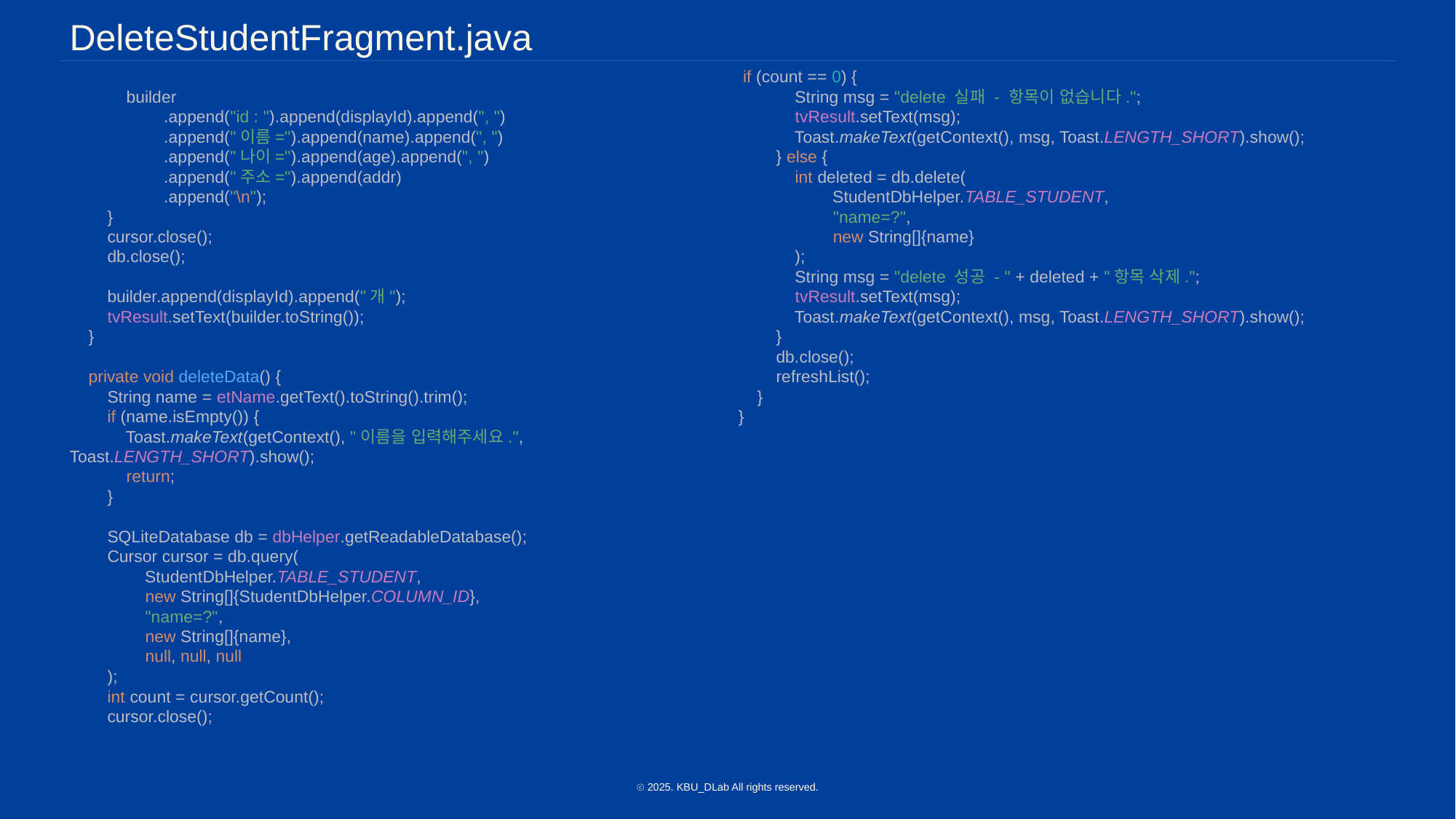

DeleteStudentFragment.java
            builder
                    .append("id : ").append(displayId).append(", ")
                    .append("이름=").append(name).append(", ")
                    .append("나이=").append(age).append(", ")
                    .append("주소=").append(addr)
                    .append("\n");
        }
        cursor.close();
        db.close();
        builder.append(displayId).append("개");
        tvResult.setText(builder.toString());
    }
    private void deleteData() {
        String name = etName.getText().toString().trim();
        if (name.isEmpty()) {
            Toast.makeText(getContext(), "이름을 입력해주세요.", Toast.LENGTH_SHORT).show();
            return;
        }
        SQLiteDatabase db = dbHelper.getReadableDatabase();
        Cursor cursor = db.query(
                StudentDbHelper.TABLE_STUDENT,
                new String[]{StudentDbHelper.COLUMN_ID},
                "name=?",
                new String[]{name},
                null, null, null
        );
        int count = cursor.getCount();
        cursor.close();
 if (count == 0) {
            String msg = "delete 실패 - 항목이 없습니다.";
            tvResult.setText(msg);
            Toast.makeText(getContext(), msg, Toast.LENGTH_SHORT).show();
        } else {
            int deleted = db.delete(
                    StudentDbHelper.TABLE_STUDENT,
                    "name=?",
                    new String[]{name}
            );
            String msg = "delete 성공 - " + deleted + "항목 삭제.";
            tvResult.setText(msg);
            Toast.makeText(getContext(), msg, Toast.LENGTH_SHORT).show();
        }
        db.close();
        refreshList();
    }
}